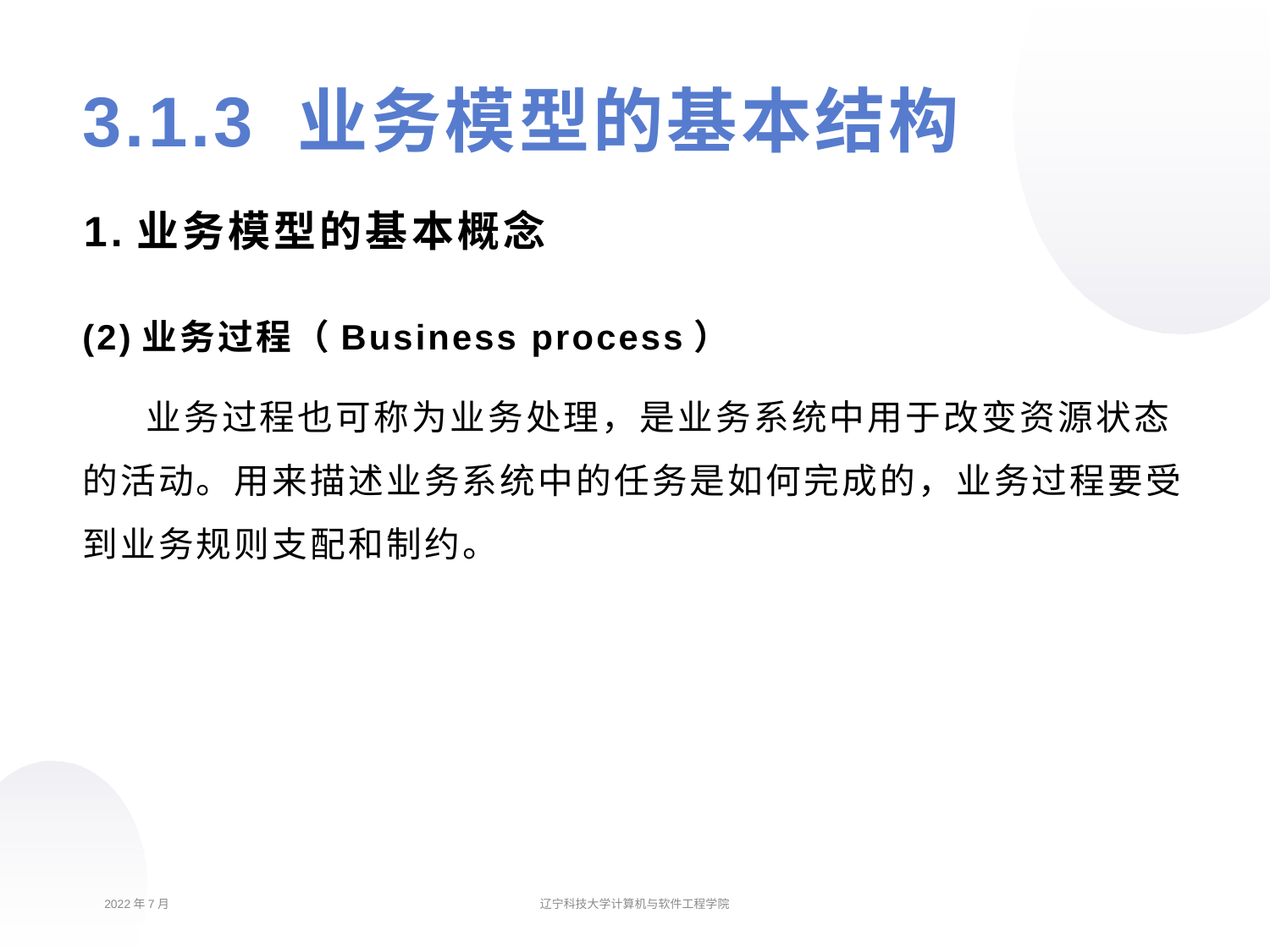

# 3.1.3 业务模型的基本结构
1.业务模型的基本概念

(2)业务过程（Business process）
业务过程也可称为业务处理，是业务系统中用于改变资源状态的活动。用来描述业务系统中的任务是如何完成的，业务过程要受到业务规则支配和制约。

2022年7月
辽宁科技大学计算机与软件工程学院
19